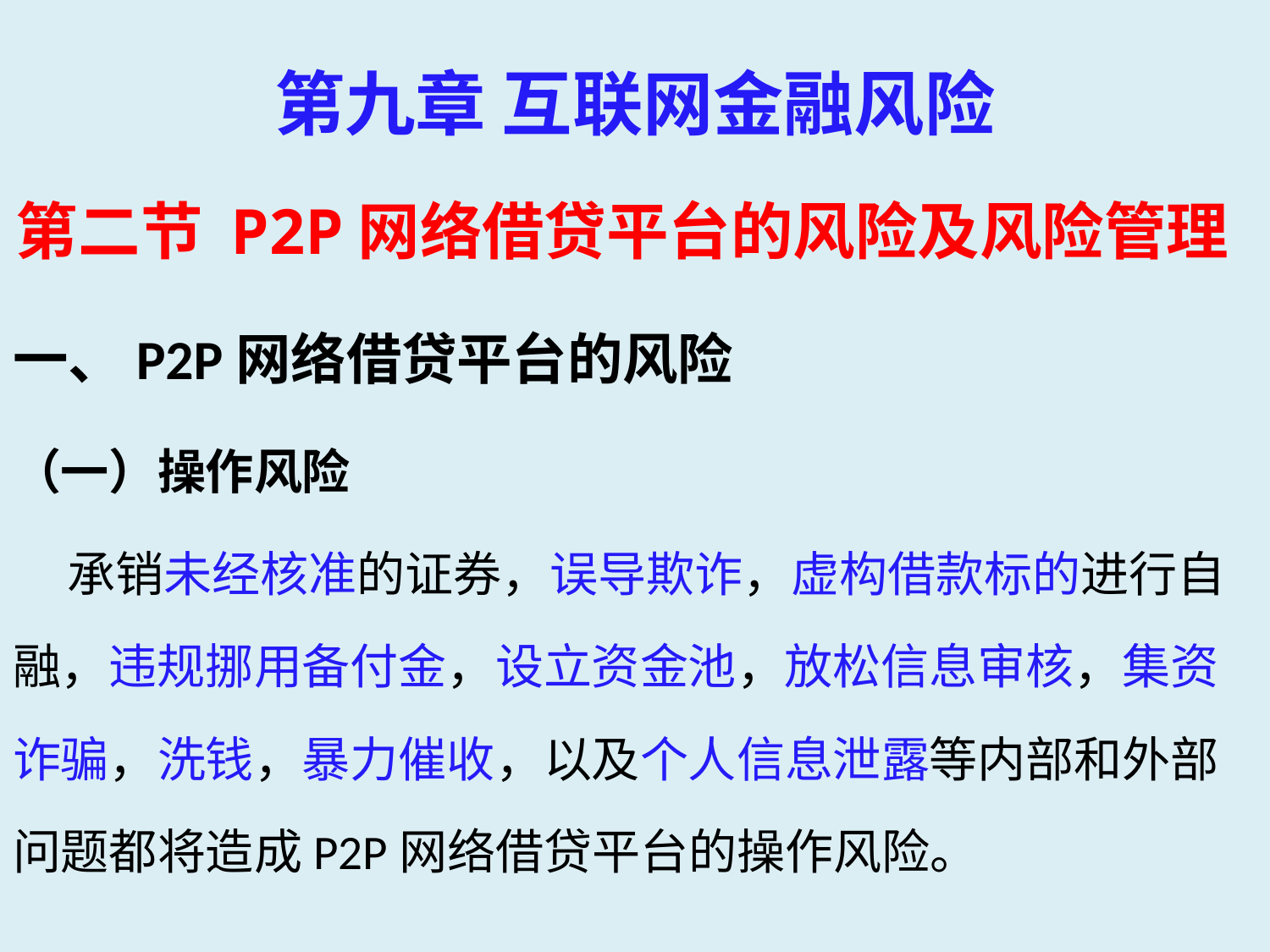

# 第九章 互联网金融风险
第二节 P2P网络借贷平台的风险及风险管理
一、P2P网络借贷平台的风险
（一）操作风险
    承销未经核准的证券，误导欺诈，虚构借款标的进行自融，违规挪用备付金，设立资金池，放松信息审核，集资诈骗，洗钱，暴力催收，以及个人信息泄露等内部和外部问题都将造成P2P网络借贷平台的操作风险。
14